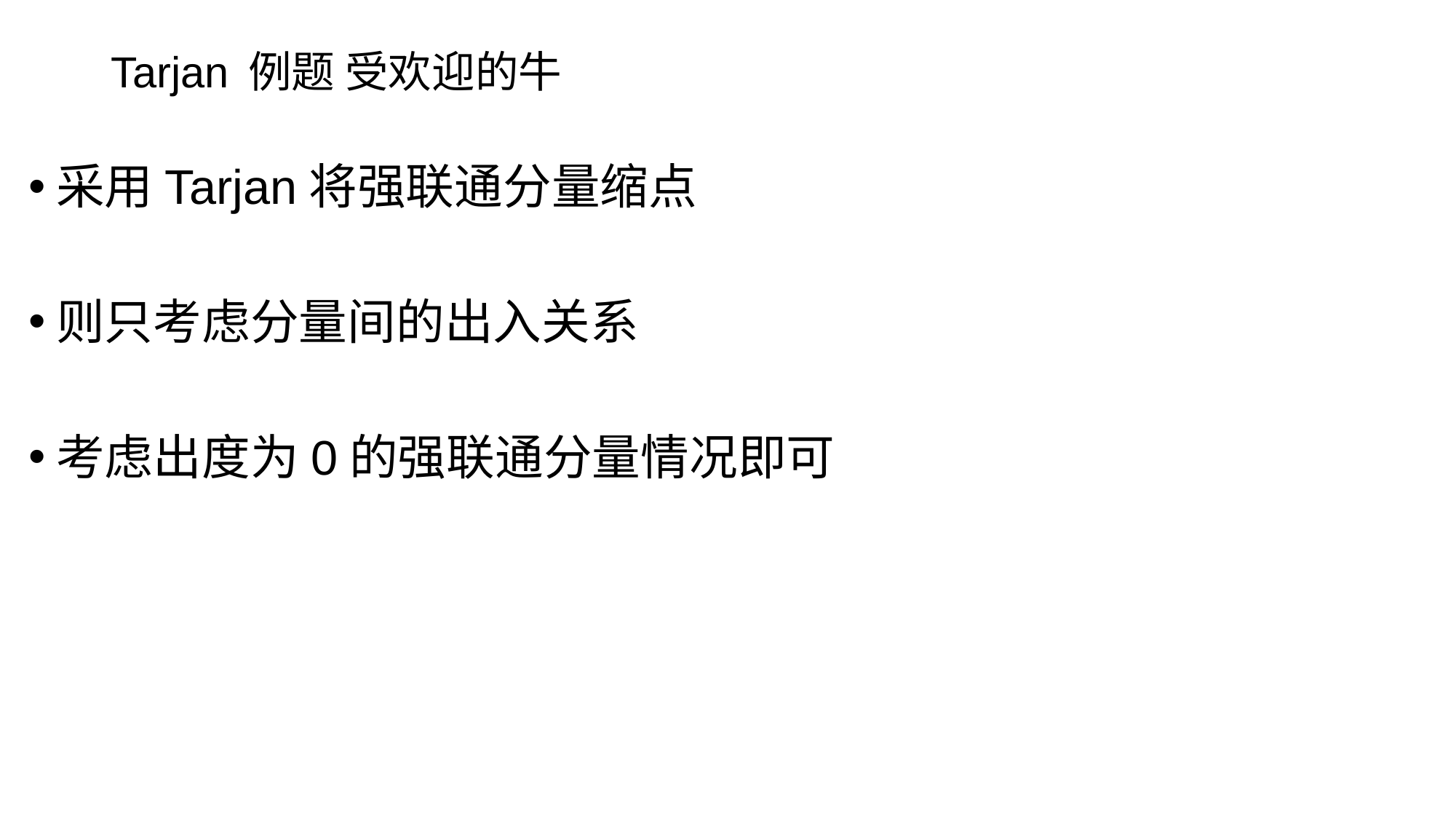

# Tarjan 例题 受欢迎的牛
采用Tarjan将强联通分量缩点

则只考虑分量间的出入关系

考虑出度为0的强联通分量情况即可